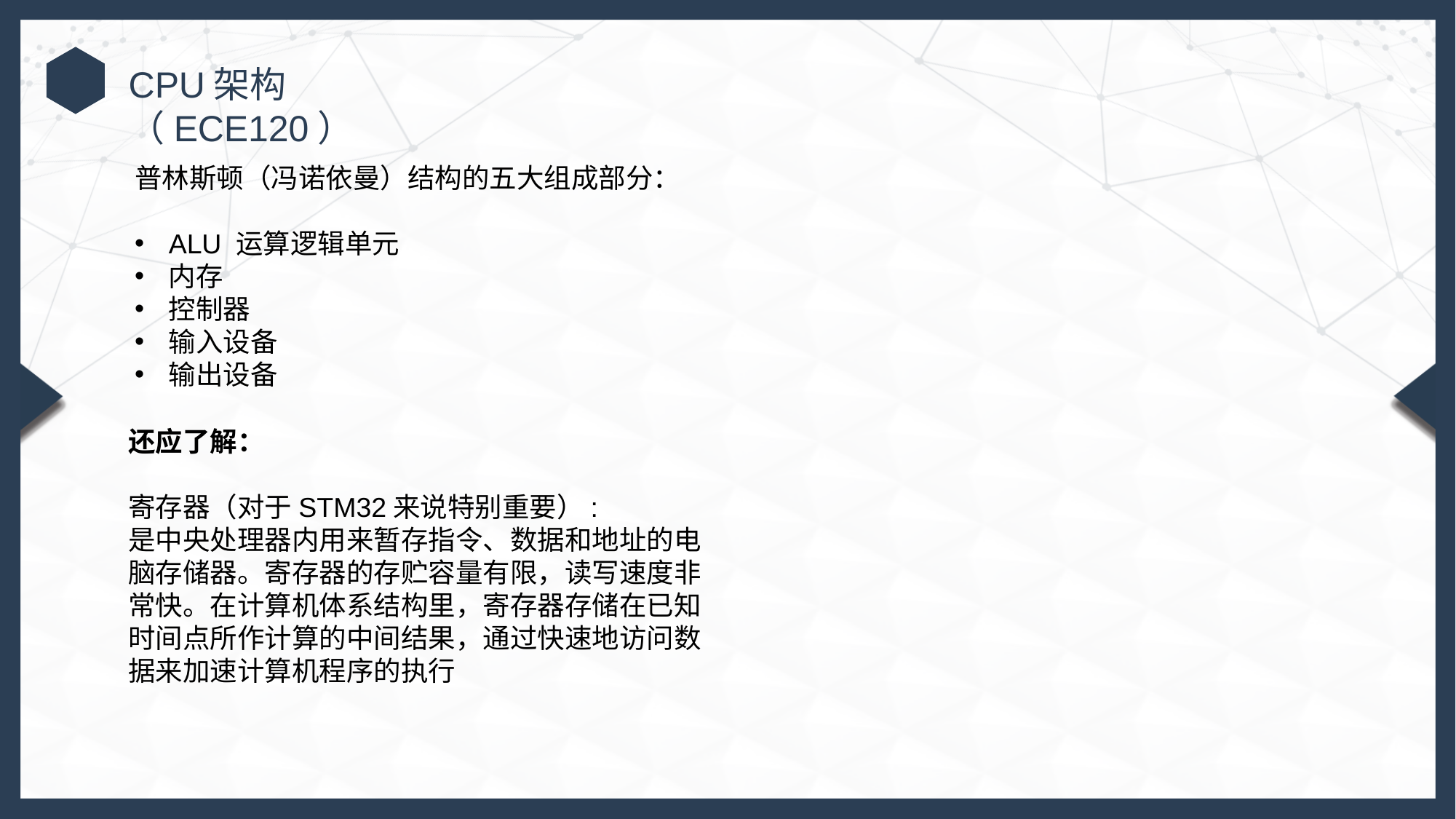

CPU架构（ECE120）
普林斯顿（冯诺依曼）结构的五大组成部分：

ALU 运算逻辑单元
内存
控制器
输入设备
输出设备
还应了解：

寄存器（对于STM32来说特别重要）:
是中央处理器内用来暂存指令、数据和地址的电脑存储器。寄存器的存贮容量有限，读写速度非常快。在计算机体系结构里，寄存器存储在已知时间点所作计算的中间结果，通过快速地访问数据来加速计算机程序的执行